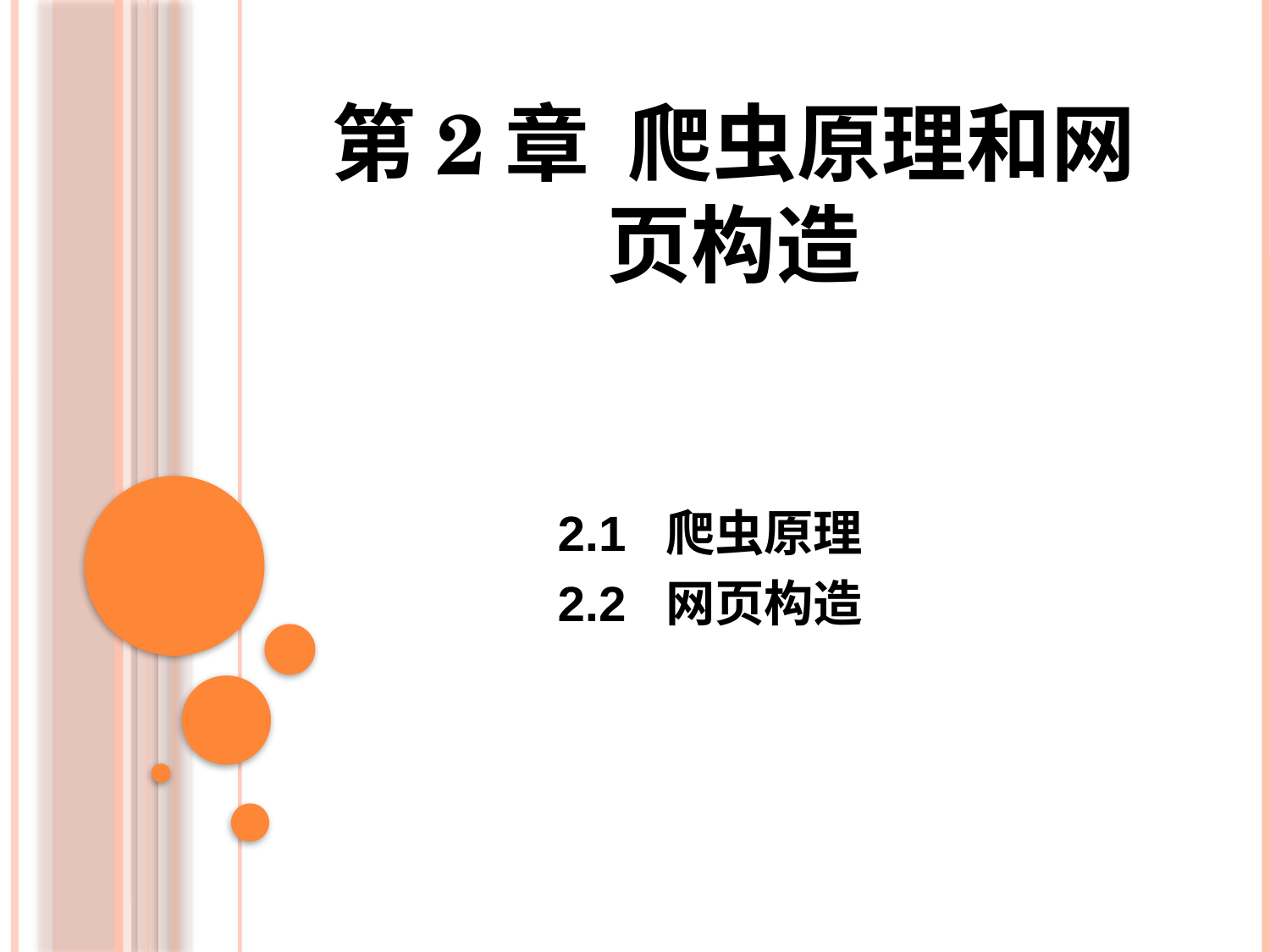

# 第2章  爬虫原理和网页构造
2.1  爬虫原理
2.2  网页构造